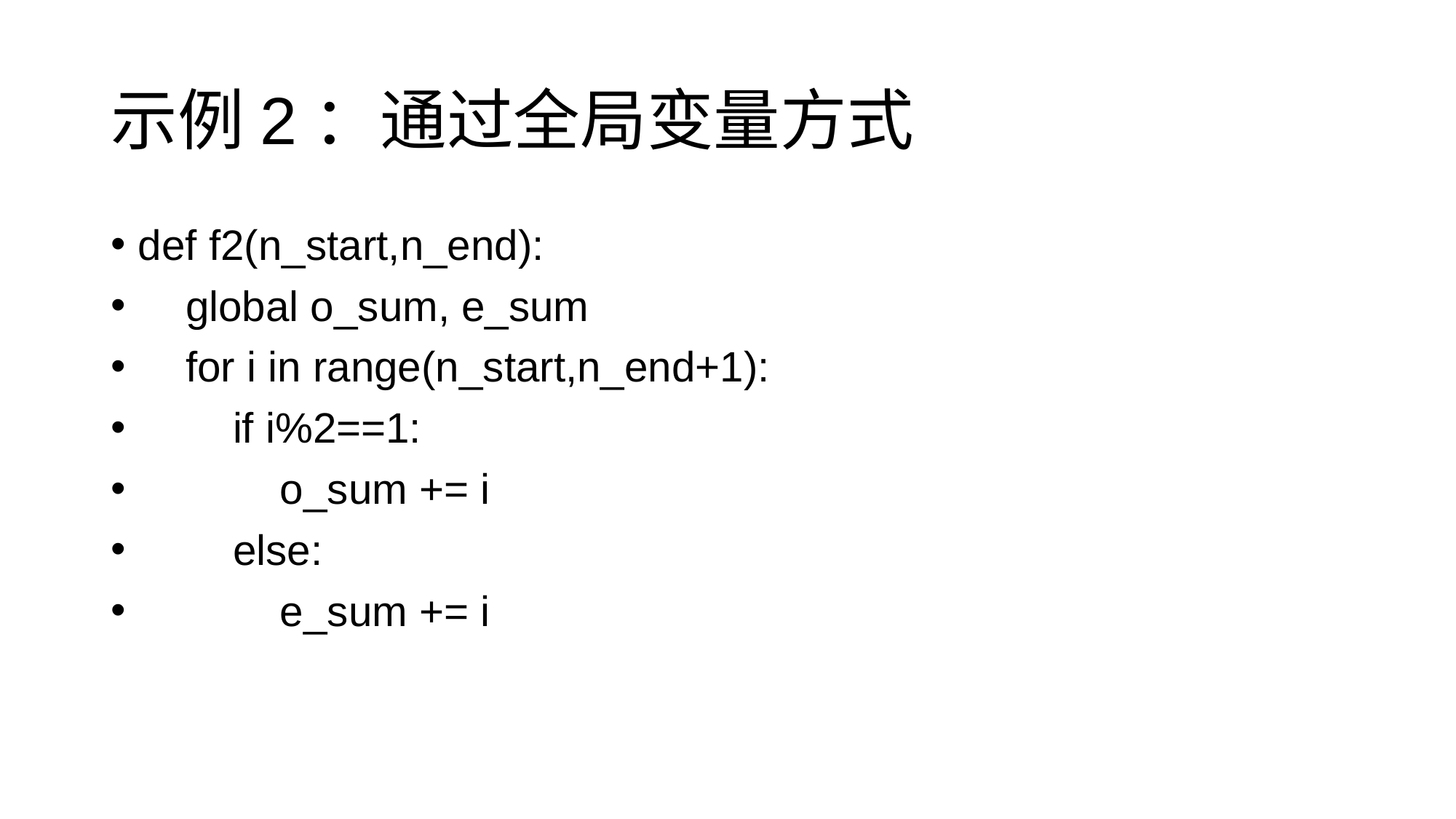

# 示例2：通过全局变量方式
def f2(n_start,n_end):
    global o_sum, e_sum
    for i in range(n_start,n_end+1):
        if i%2==1:
            o_sum += i
        else:
            e_sum += i